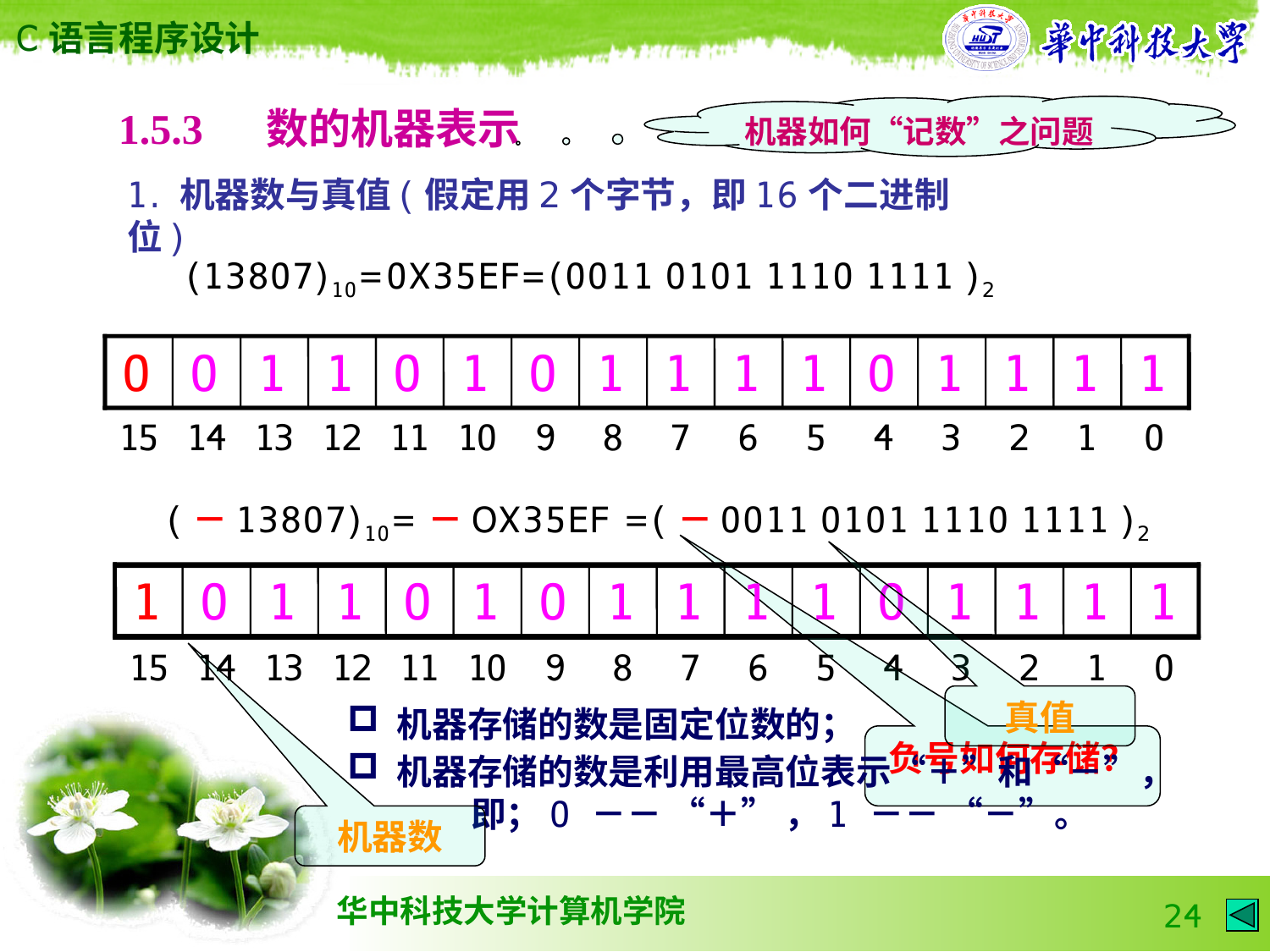

1.5.3 　数的机器表示
机器如何“记数”之问题
1. 机器数与真值(假定用2个字节，即16个二进制位)
(13807)10=0X35EF=(0011 0101 1110 1111 )2
0

0

1

1

0

1

0

1

1

1

1

0

1

1

1

1

15

14
13
12
11
10
9
8
7
6
5
4
3
2
1
0

0

0

1

1

0

1

0

1

1

1

1

0

1

1

1

1

(－13807)10=－OX35EF =(－0011 0101 1110 1111 )2
1

0

1

1

0

1

0

1

1

1

1

0

1

1

1

1

0

0

1

1

0

1

0

1

1

1

1

0

1

1

1

1

15

14
13
12
11
10
9
8
7
6
5
4
3
2
1
0

真值
 机器存储的数是固定位数的；
负号如何存储？
 机器存储的数是利用最高位表示“＋”和“－”，
    即；0 －－ “＋” ，1 －－ “－”。
机器数
24